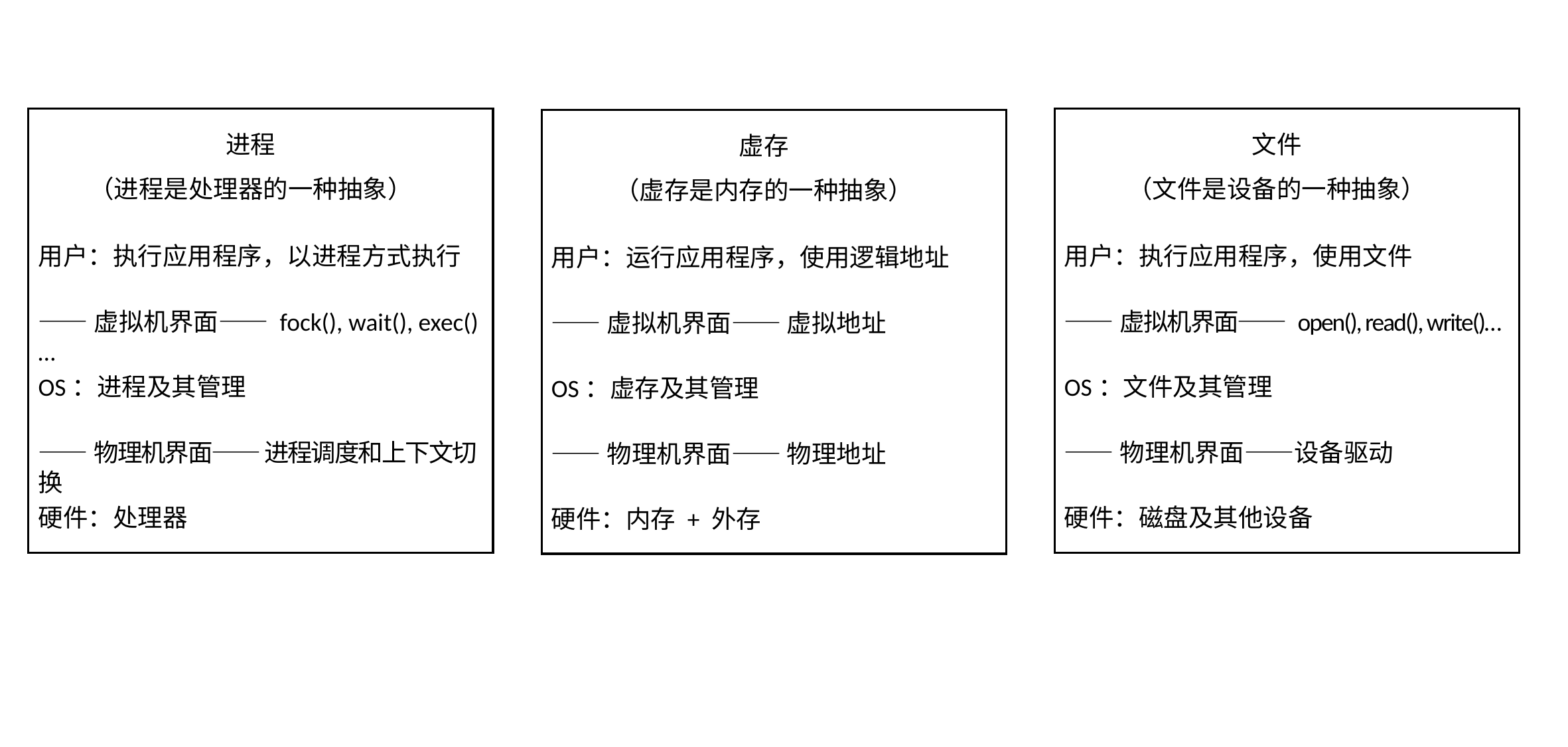

进程
（进程是处理器的一种抽象）

文件
（文件是设备的一种抽象）

虚存
（虚存是内存的一种抽象）
用户：执行应用程序，以进程方式执行
用户：执行应用程序，使用文件
用户：运行应用程序，使用逻辑地址
——虚拟机界面—— fock(), wait(), exec()…
——虚拟机界面—— open(), read(), write()…
——虚拟机界面—— 虚拟地址
OS：进程及其管理
OS：文件及其管理
OS：虚存及其管理
——物理机界面—— 进程调度和上下文切换
——物理机界面——设备驱动
——物理机界面—— 物理地址
硬件：处理器
硬件：磁盘及其他设备
硬件：内存 + 外存